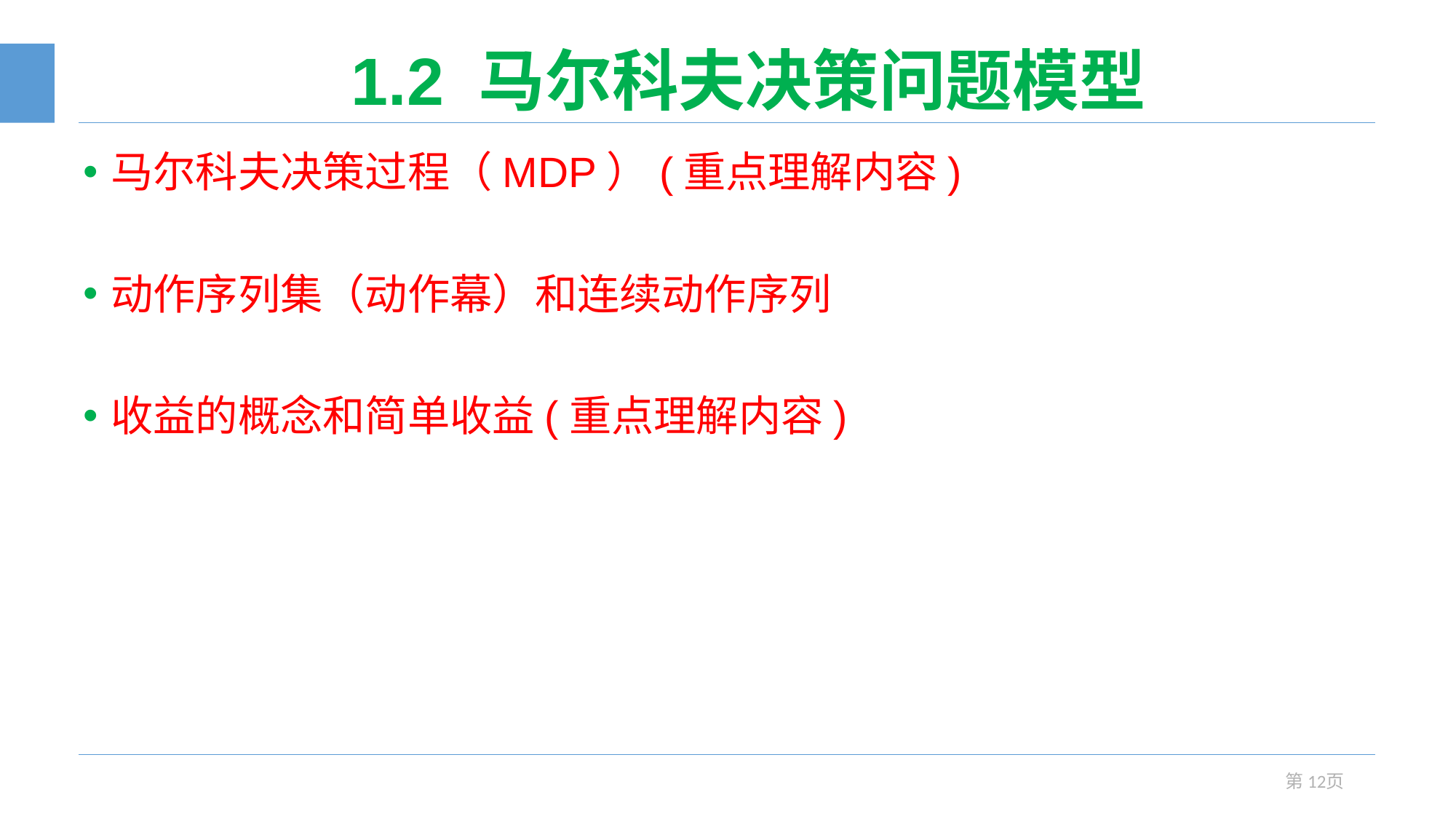

# 1.2 马尔科夫决策问题模型
马尔科夫决策过程（MDP）(重点理解内容)

动作序列集（动作幕）和连续动作序列

收益的概念和简单收益(重点理解内容)

第12页